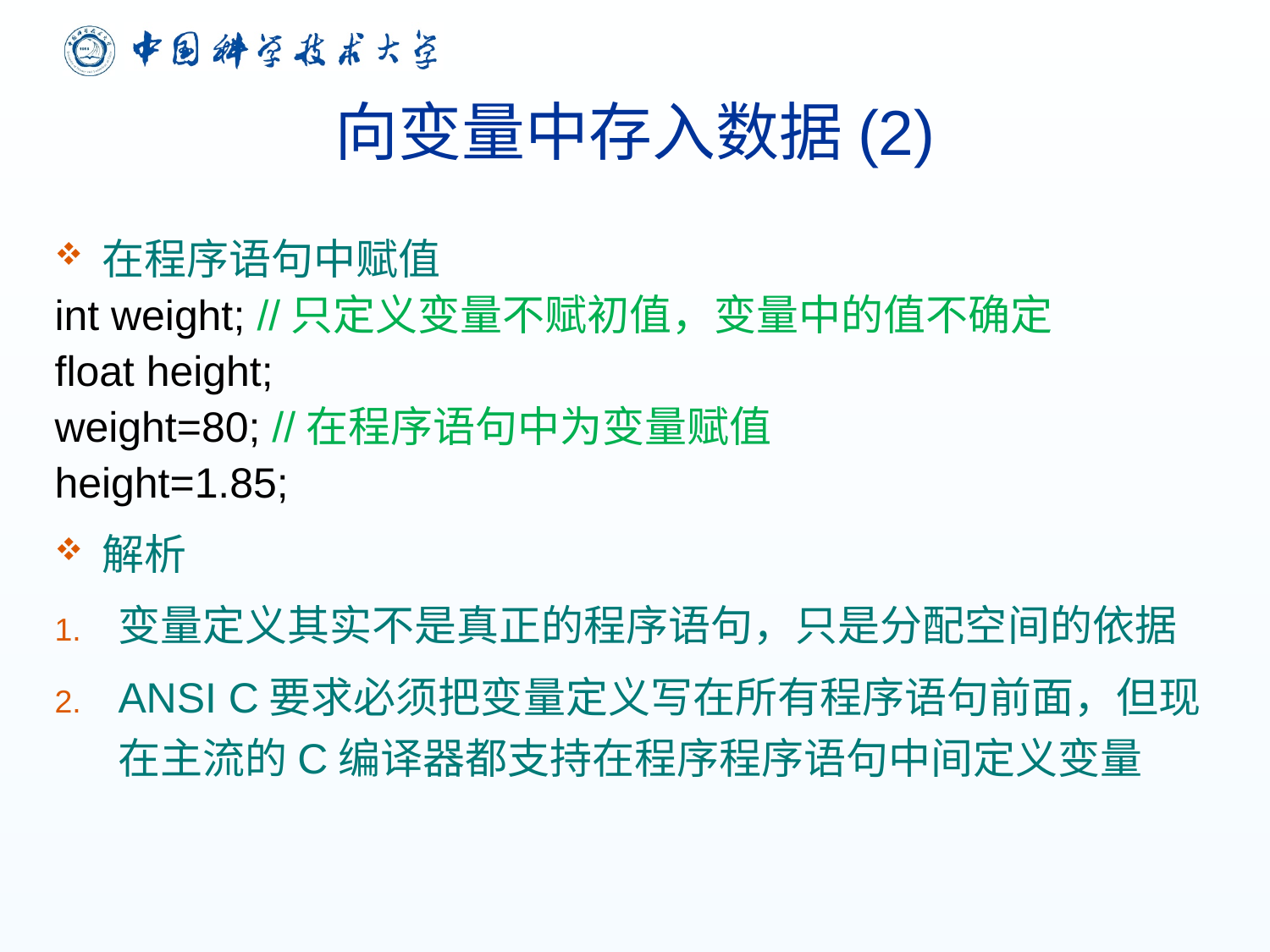

# 向变量中存入数据(2)
在程序语句中赋值
int weight; //只定义变量不赋初值，变量中的值不确定
float height;
weight=80; //在程序语句中为变量赋值
height=1.85;
解析
变量定义其实不是真正的程序语句，只是分配空间的依据
ANSI C要求必须把变量定义写在所有程序语句前面，但现在主流的C编译器都支持在程序程序语句中间定义变量